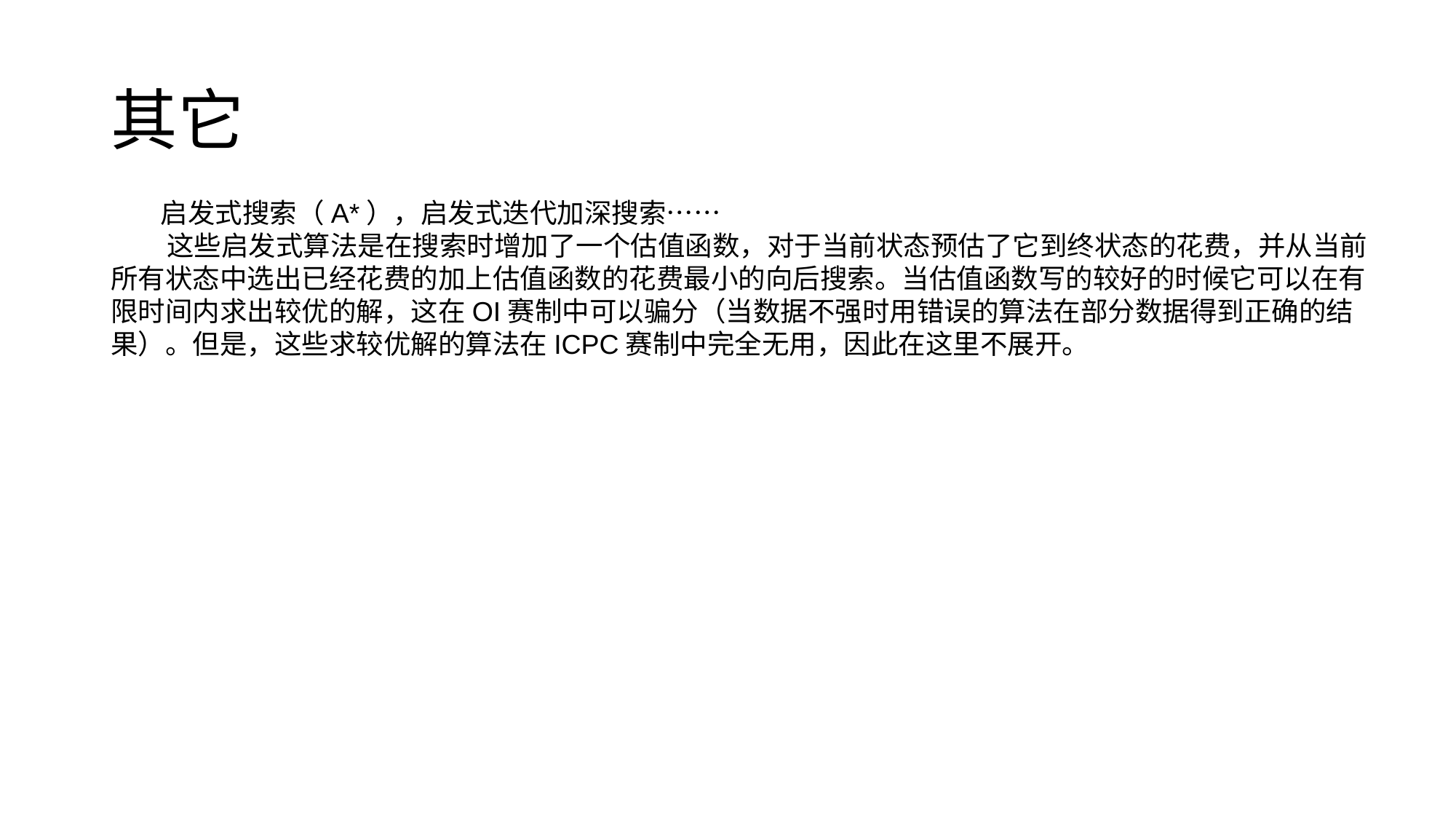

# 其它
       启发式搜索（A*），启发式迭代加深搜索……
        这些启发式算法是在搜索时增加了一个估值函数，对于当前状态预估了它到终状态的花费，并从当前所有状态中选出已经花费的加上估值函数的花费最小的向后搜索。当估值函数写的较好的时候它可以在有限时间内求出较优的解，这在OI赛制中可以骗分（当数据不强时用错误的算法在部分数据得到正确的结果）。但是，这些求较优解的算法在ICPC赛制中完全无用，因此在这里不展开。